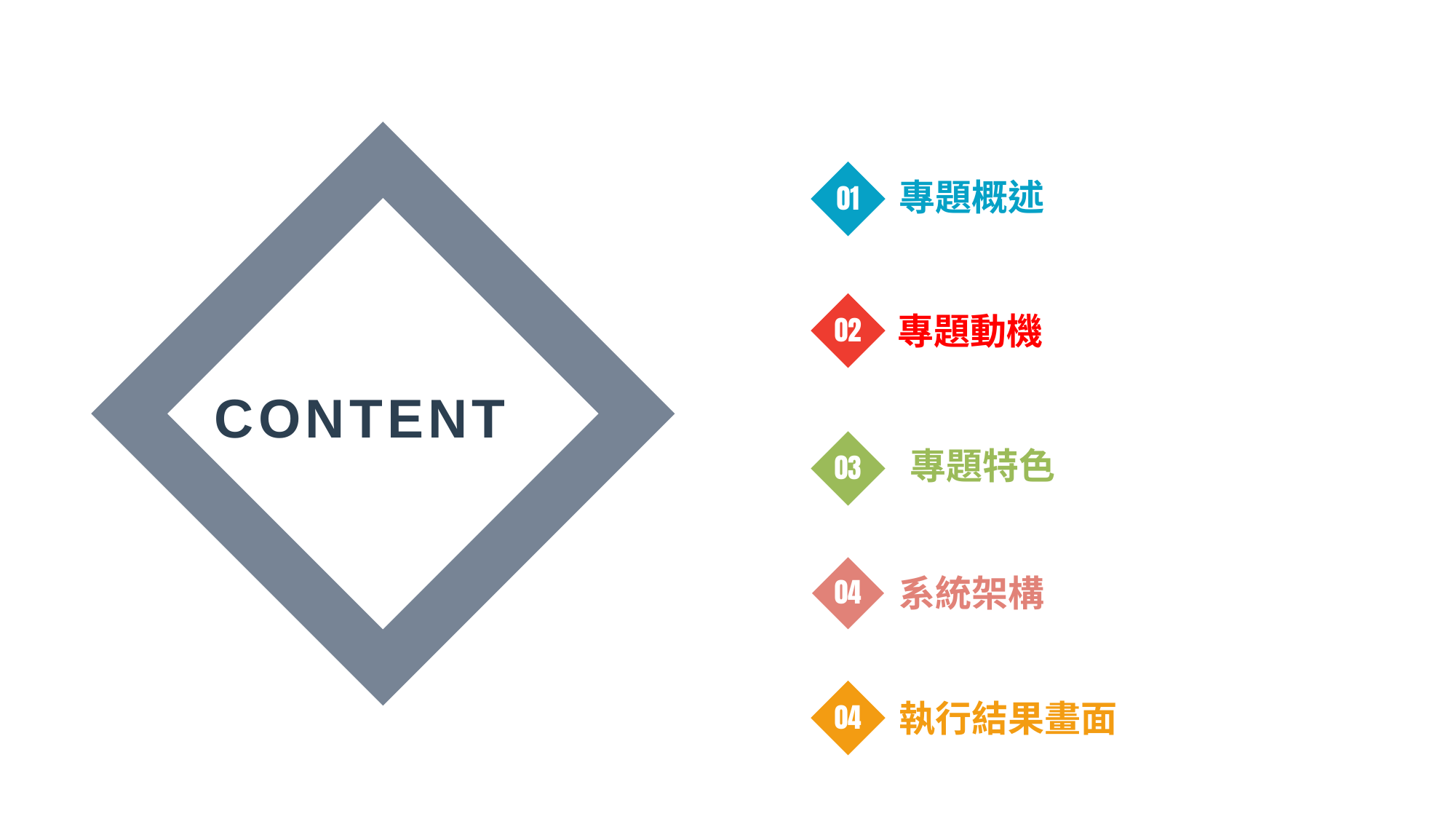

01
專題概述

02
專題動機
CONTENT
03
專題特色
04
系統架構
04
執行結果畫面